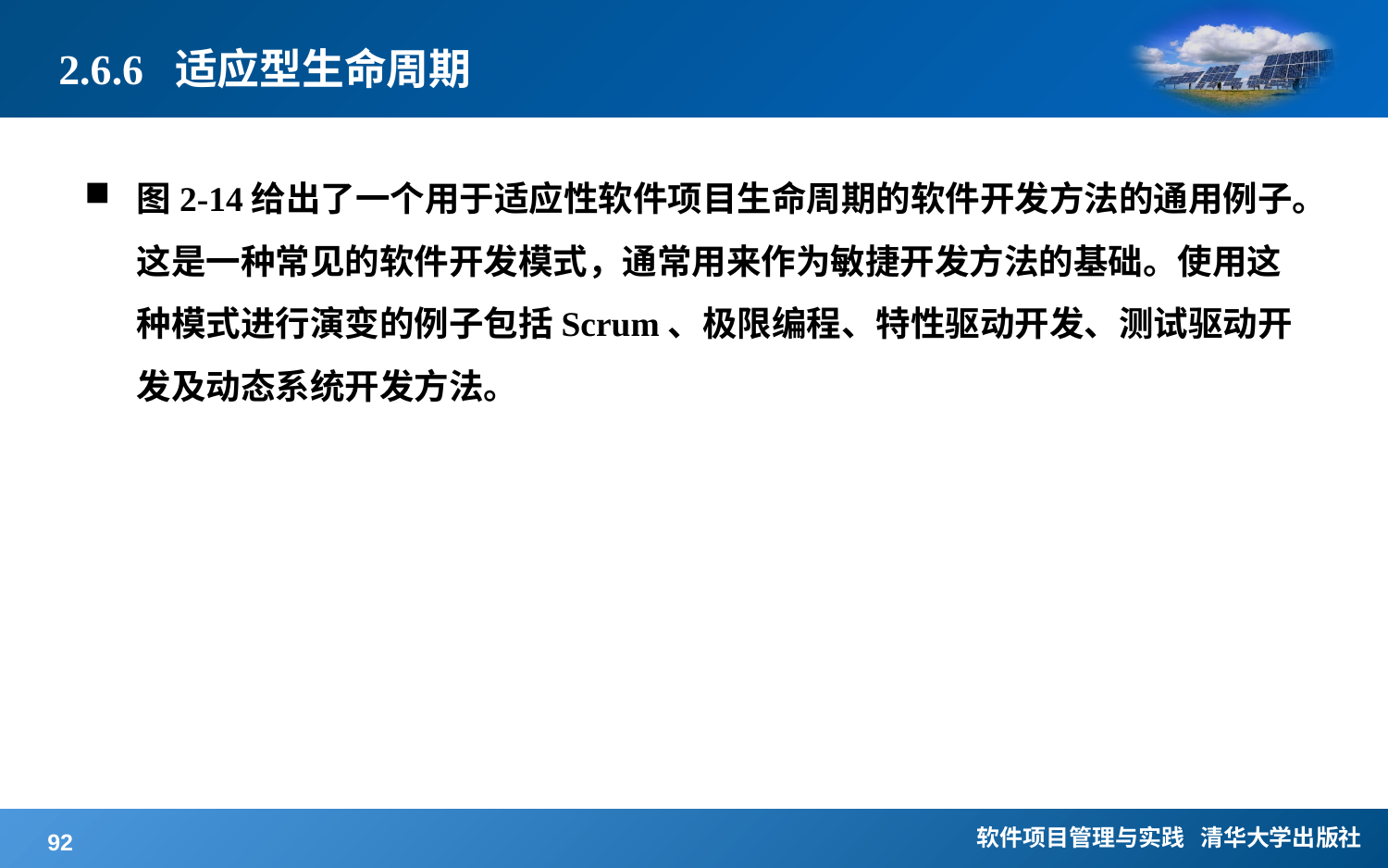

# 2.6.6  适应型生命周期
图2-14给出了一个用于适应性软件项目生命周期的软件开发方法的通用例子。这是一种常见的软件开发模式，通常用来作为敏捷开发方法的基础。使用这种模式进行演变的例子包括Scrum、极限编程、特性驱动开发、测试驱动开发及动态系统开发方法。